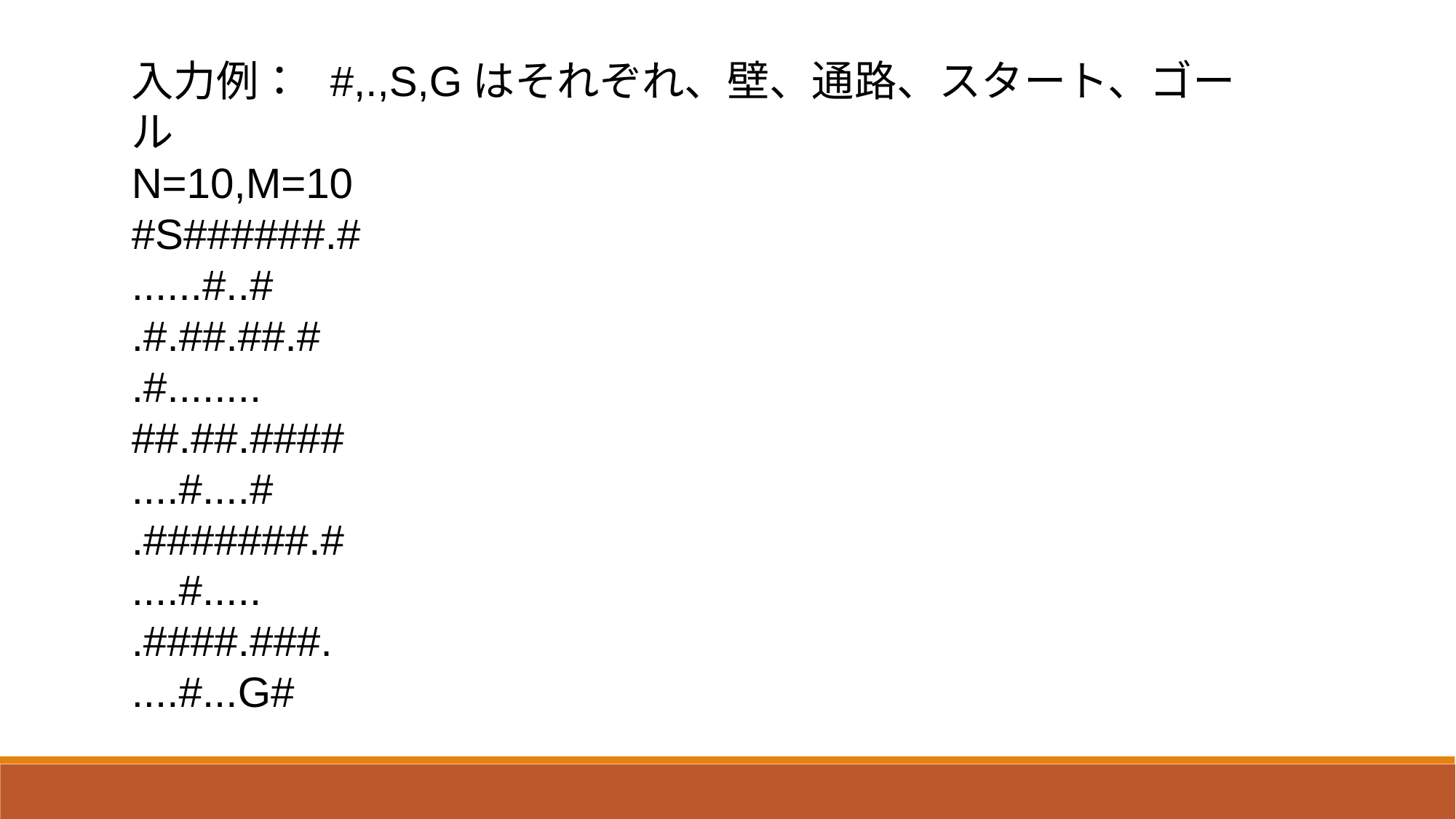

入力例：  #,.,S,Gはそれぞれ、壁、通路、スタート、ゴール
N=10,M=10
#S######.#
......#..#
.#.##.##.#
.#........
##.##.####
....#....#
.#######.#
....#.....
.####.###.
....#...G#